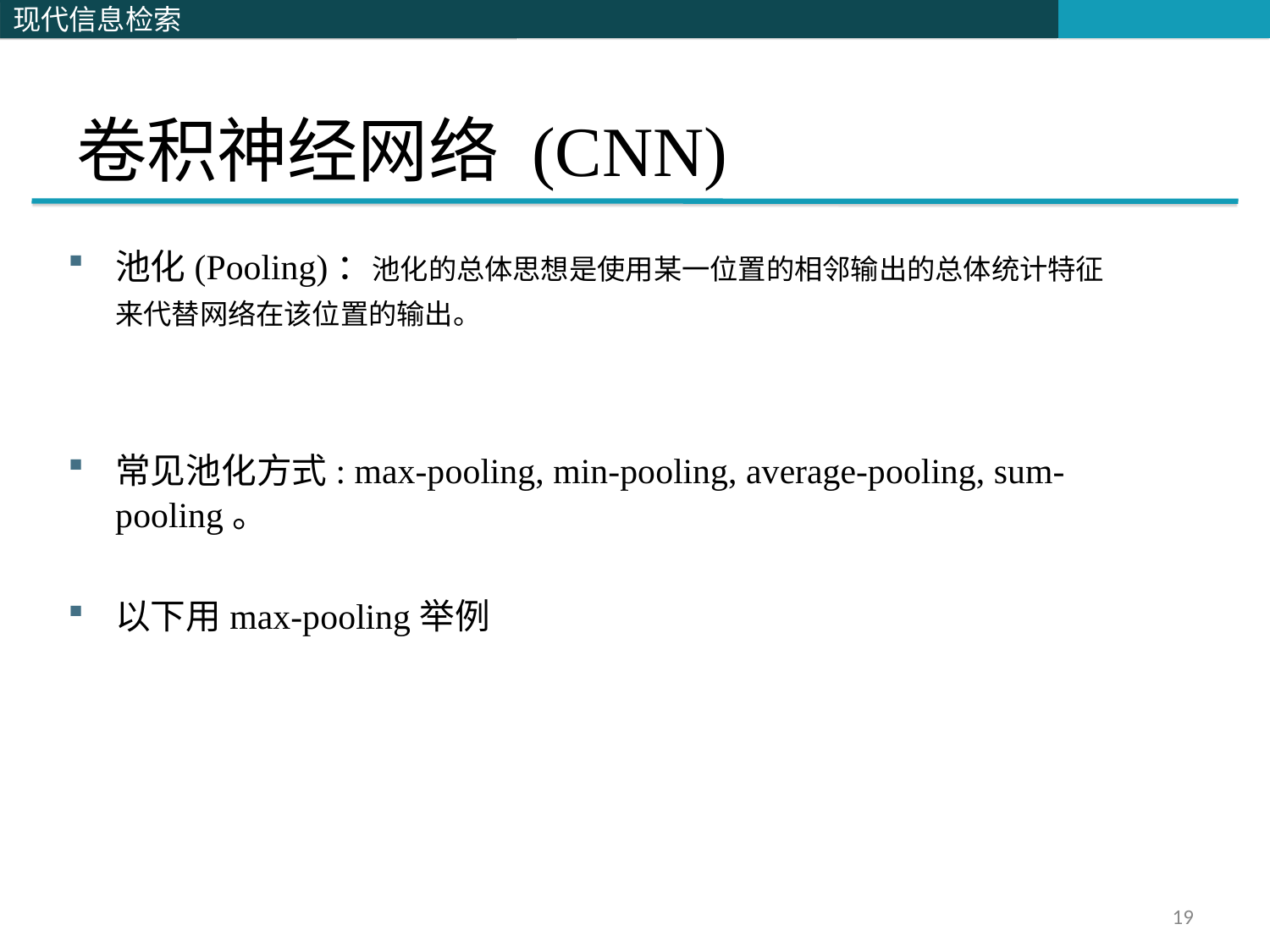

# 卷积神经网络 (CNN)
池化(Pooling)：池化的总体思想是使用某一位置的相邻输出的总体统计特征来代替网络在该位置的输出。

常见池化方式: max-pooling, min-pooling, average-pooling, sum-pooling。

以下用max-pooling举例

19